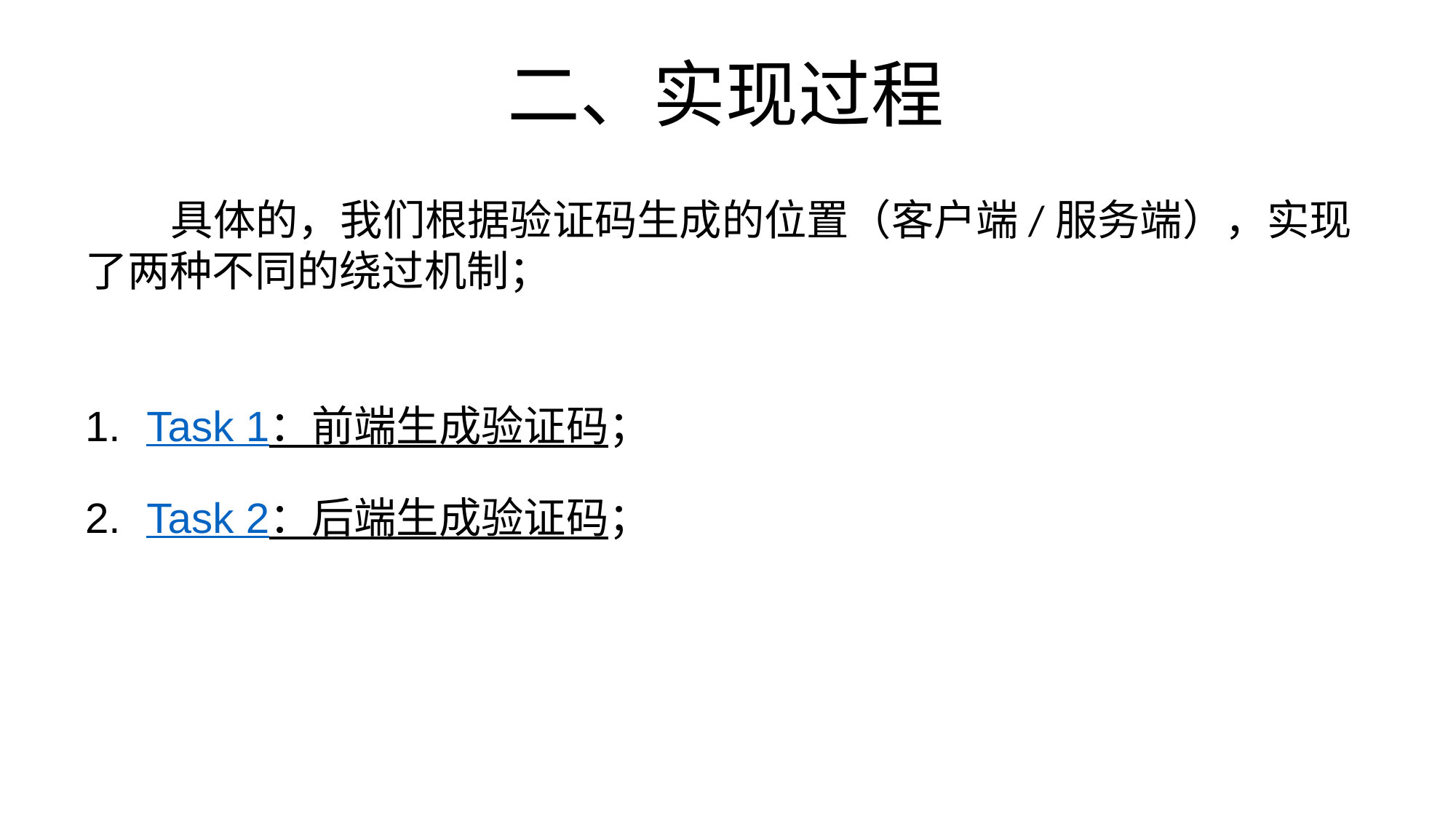

# 二、实现过程
Task 1：前端生成验证码；
Task 2：后端生成验证码；
        具体的，我们根据验证码生成的位置（客户端/服务端），实现了两种不同的绕过机制；